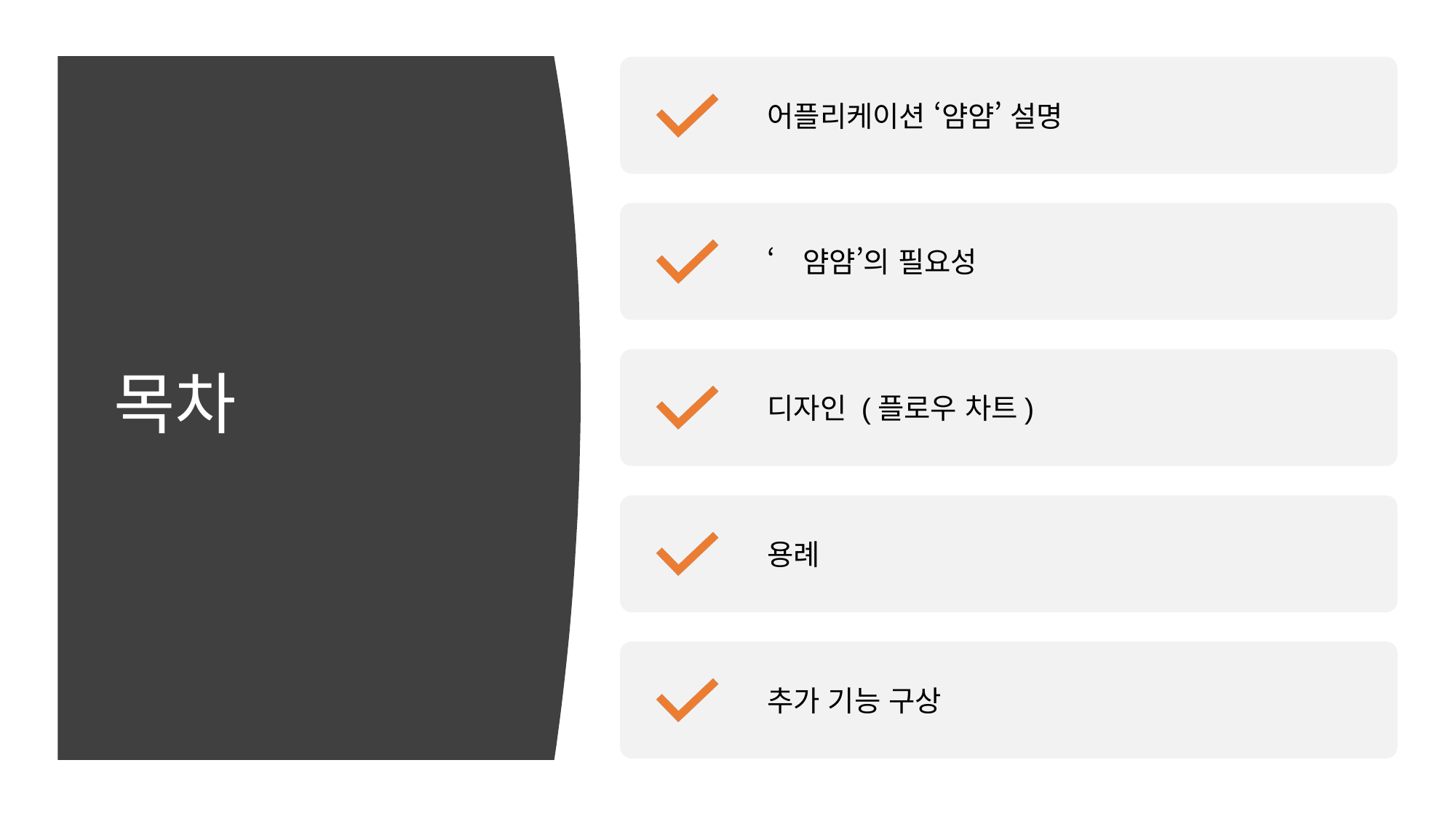

어플리케이션 ‘얌얌’ 설명
‘얌얌’의 필요성
디자인 (플로우 차트)
용례
추가 기능 구상

# 목차